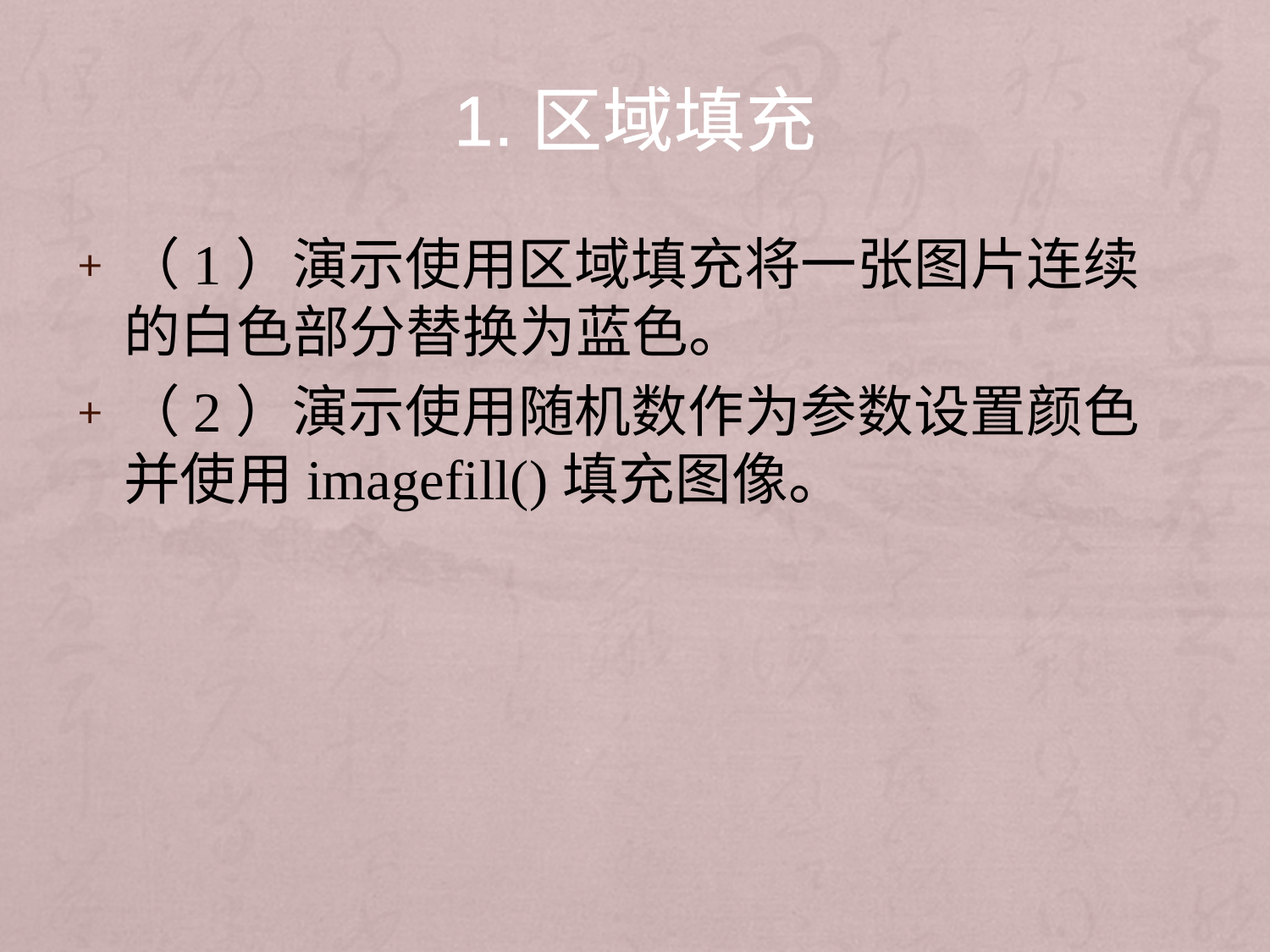

# 1.区域填充
（1）演示使用区域填充将一张图片连续的白色部分替换为蓝色。
（2）演示使用随机数作为参数设置颜色并使用imagefill()填充图像。